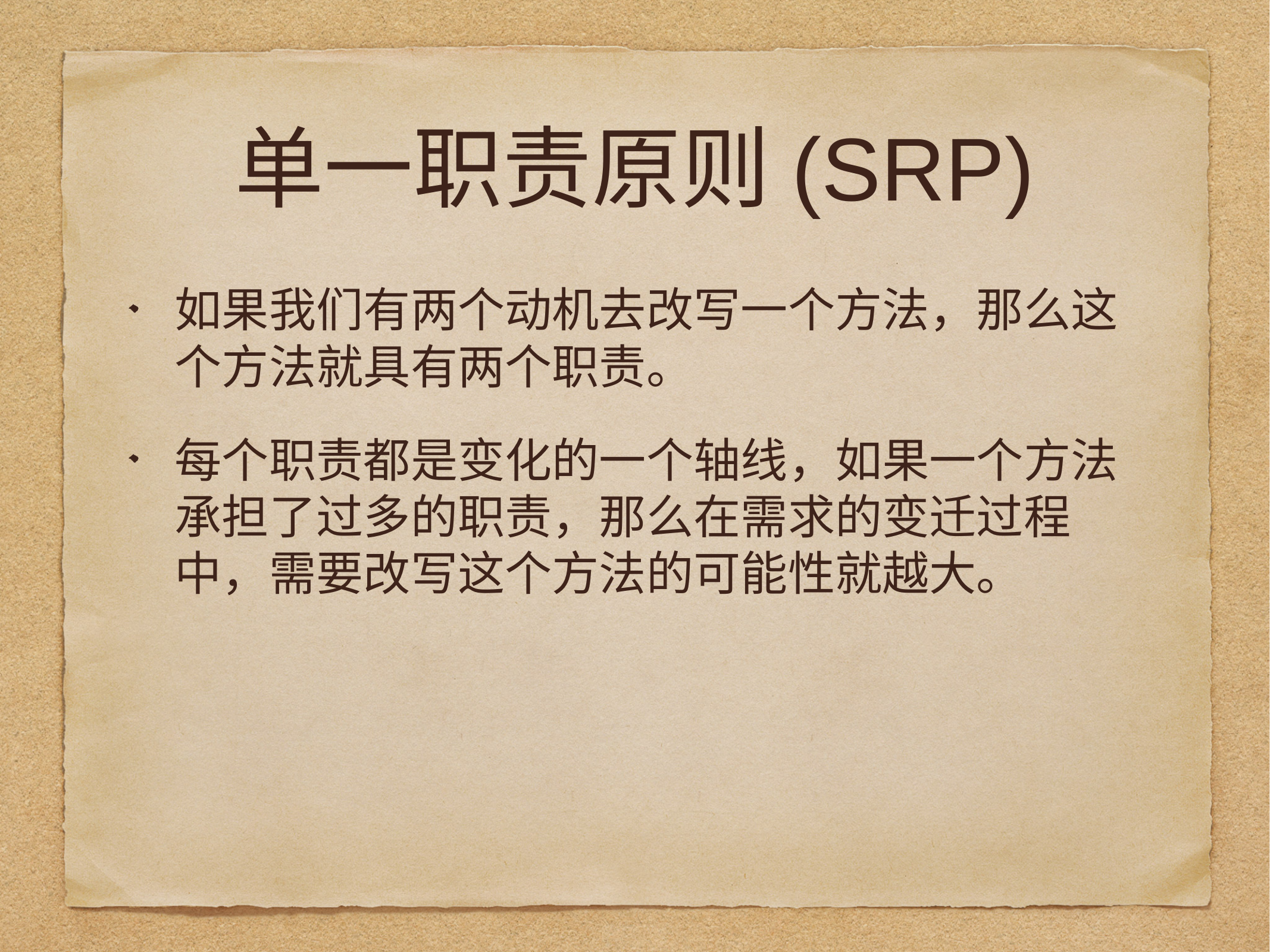

# 单一职责原则(SRP)
如果我们有两个动机去改写一个方法，那么这个方法就具有两个职责。
每个职责都是变化的一个轴线，如果一个方法承担了过多的职责，那么在需求的变迁过程中，需要改写这个方法的可能性就越大。